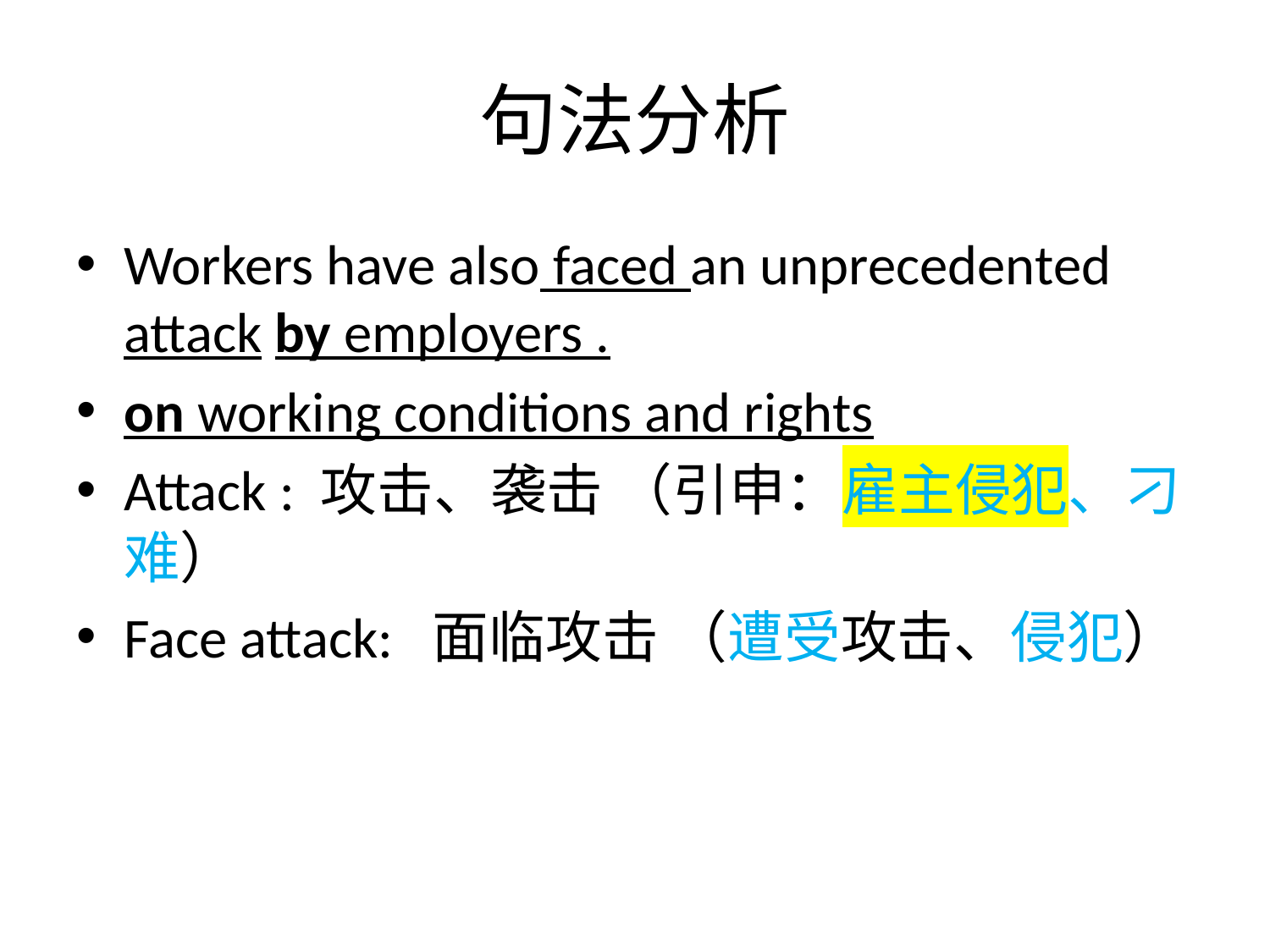

# 句法分析
Workers have also faced an unprecedented attack by employers .
on working conditions and rights
Attack : 攻击、袭击 （引申：雇主侵犯、刁难）
Face attack:  面临攻击 （遭受攻击、侵犯）